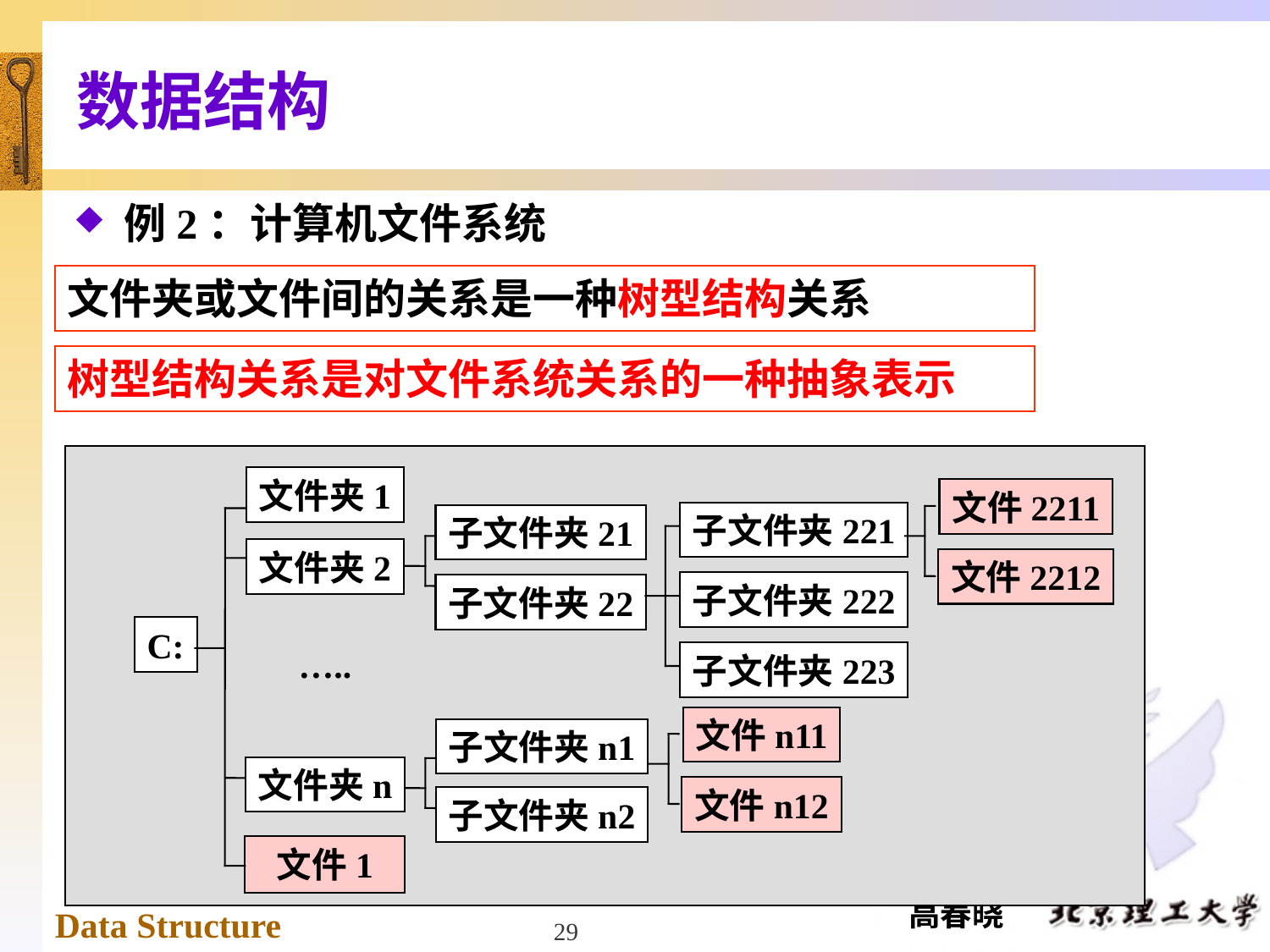

# 数据结构
例2：计算机文件系统
文件夹或文件间的关系是一种树型结构关系
树型结构关系是对文件系统关系的一种抽象表示

文件夹1
文件2211
子文件夹221
子文件夹21

文件夹2
文件2212

子文件夹222
子文件夹22

C:
…..
子文件夹223

文件n11
子文件夹n1

文件夹n

文件n12

子文件夹n2

文件1

29